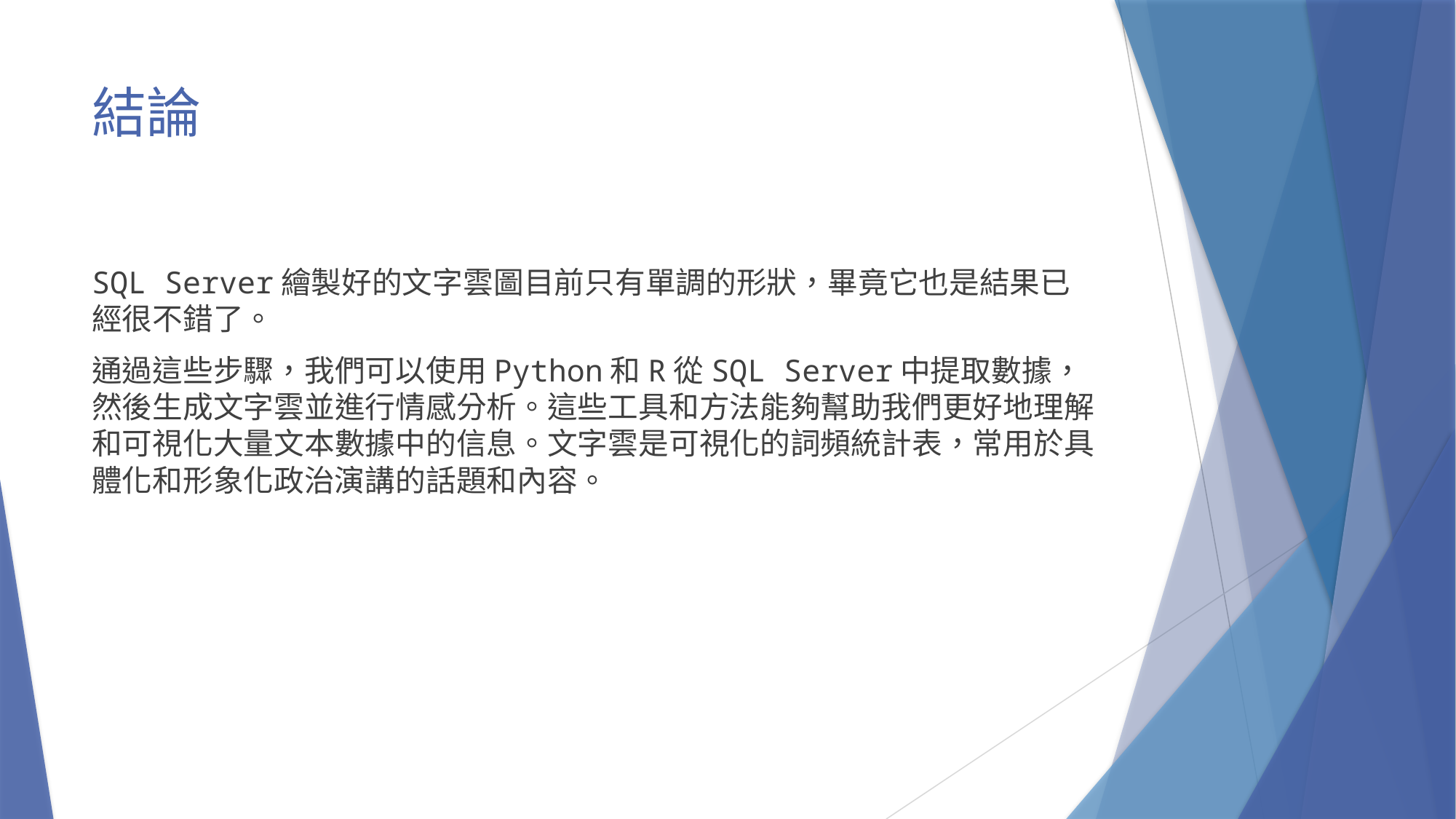

# 結論
SQL Server繪製好的文字雲圖目前只有單調的形狀，畢竟它也是結果已經很不錯了。
通過這些步驟，我們可以使用Python和R從SQL Server中提取數據，然後生成文字雲並進行情感分析。這些工具和方法能夠幫助我們更好地理解和可視化大量文本數據中的信息。文字雲是可視化的詞頻統計表，常用於具體化和形象化政治演講的話題和內容。